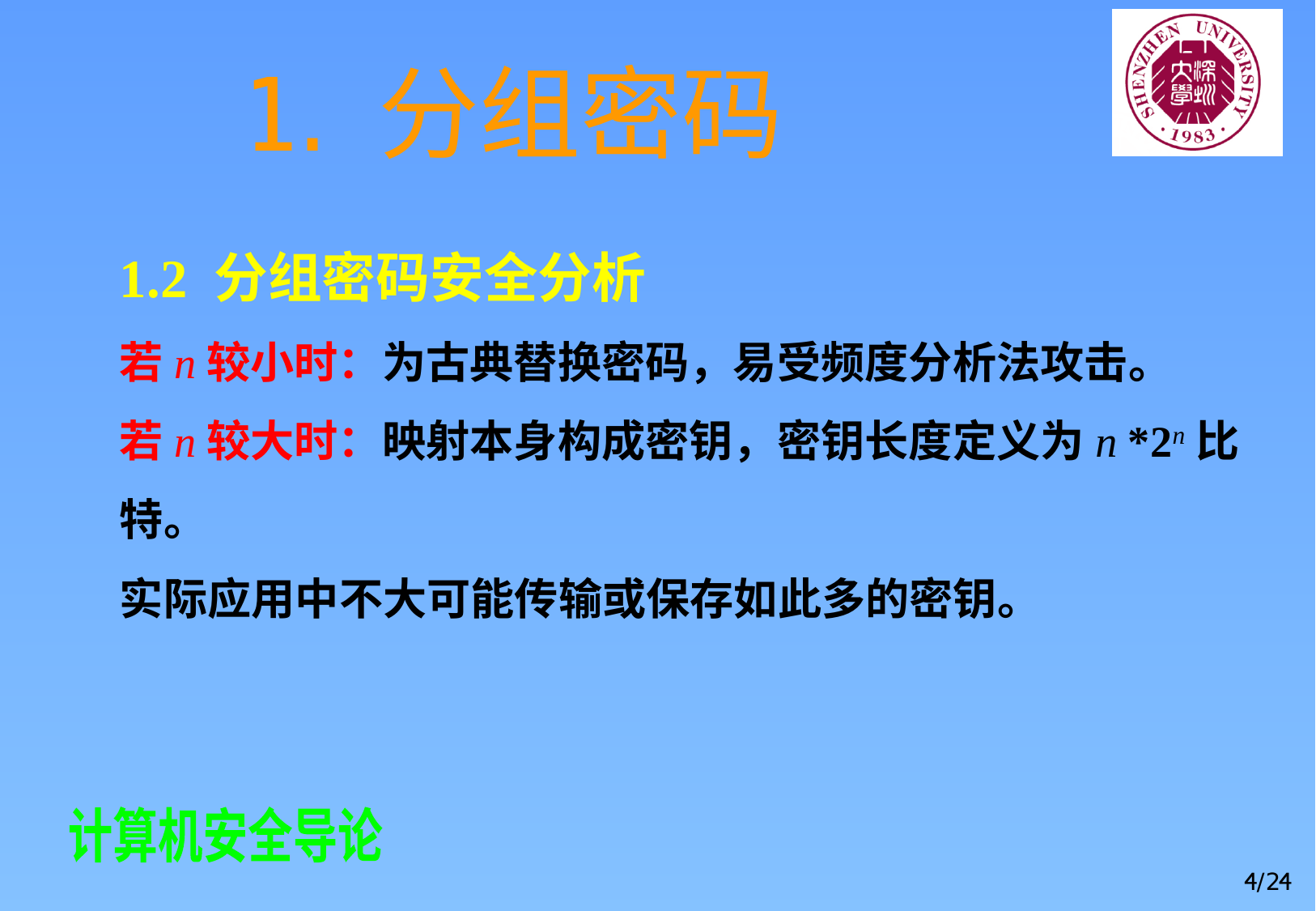

# 1. 分组密码
1.2 分组密码安全分析
若n较小时：为古典替换密码，易受频度分析法攻击。
若n较大时：映射本身构成密钥，密钥长度定义为n *2n比特。
实际应用中不大可能传输或保存如此多的密钥。
4/24